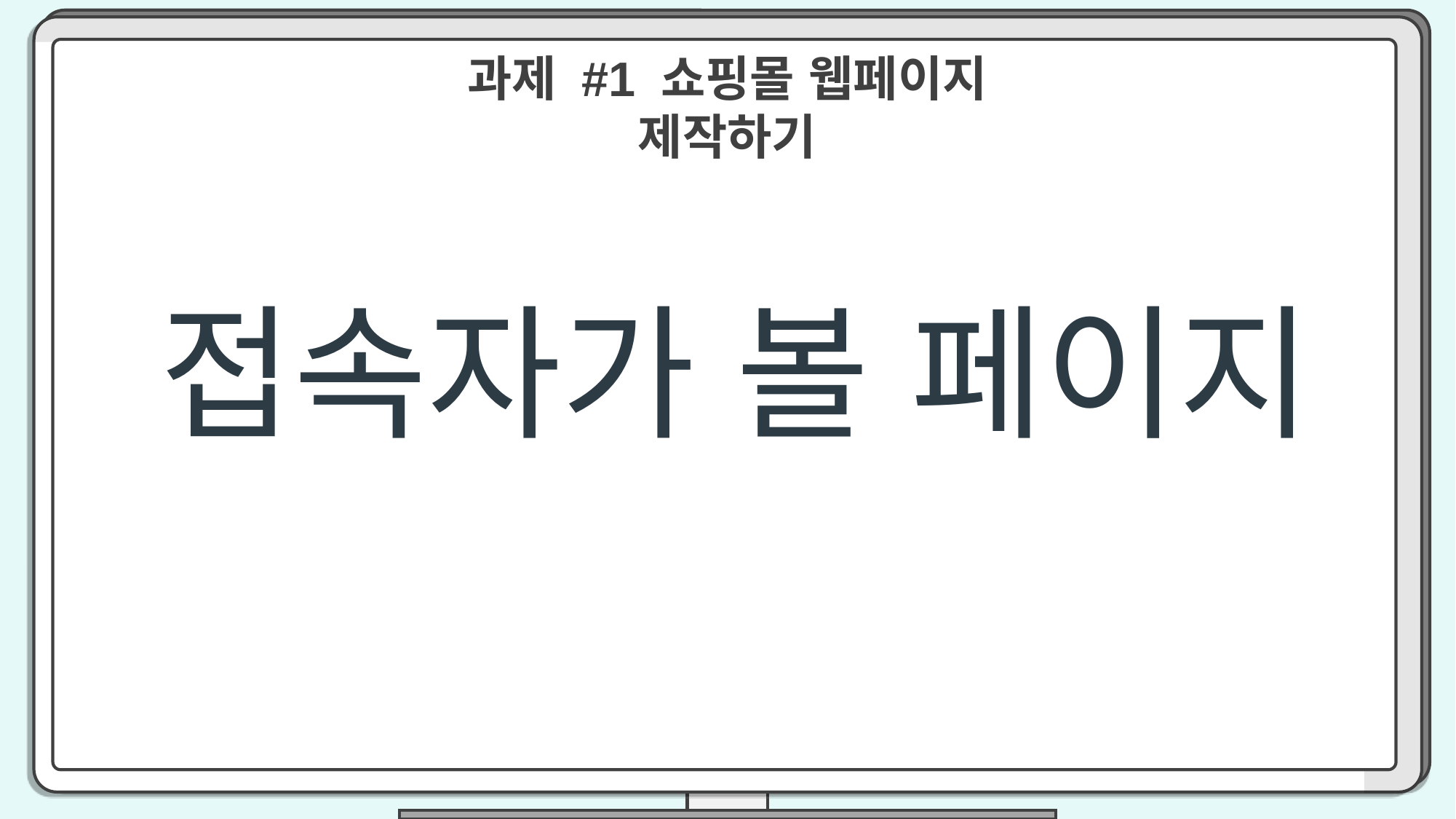

과제 #1 쇼핑몰 웹페이지 제작하기
접속자가 볼 페이지